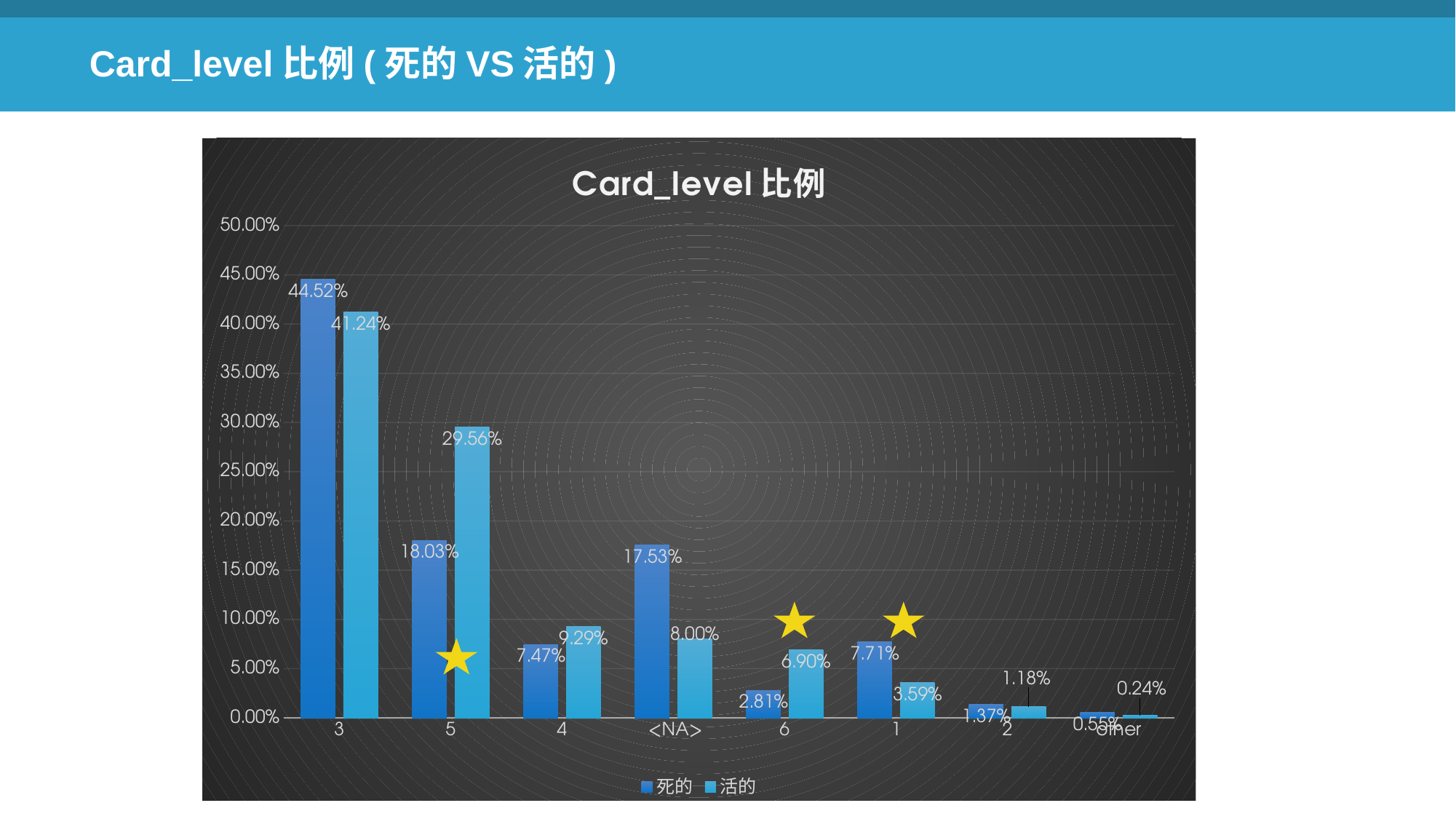

Card_level比例(死的VS活的)

### Chart: Card_level比例

| Category | 死的 | 活的 |
|---|---|---|
| 3 | 0.4452390583286142 | 0.41243406690400597 |
| 5 | 0.18027667664428446 | 0.2955975233469639 |
| 4 | 0.074718873877518 | 0.09288139126317346 |
|  <NA> | 0.17534180082517595 | 0.08000287830416117 |
| 6 | 0.028072162446404012 | 0.0690130367506638 |
| 1 | 0.07706496238168432 | 0.03586991652745372 |
| 2 | 0.01373675268991182 | 0.01183331581847288 |
| other | 0.005549712806407248 | 0.0023678710851051383 |